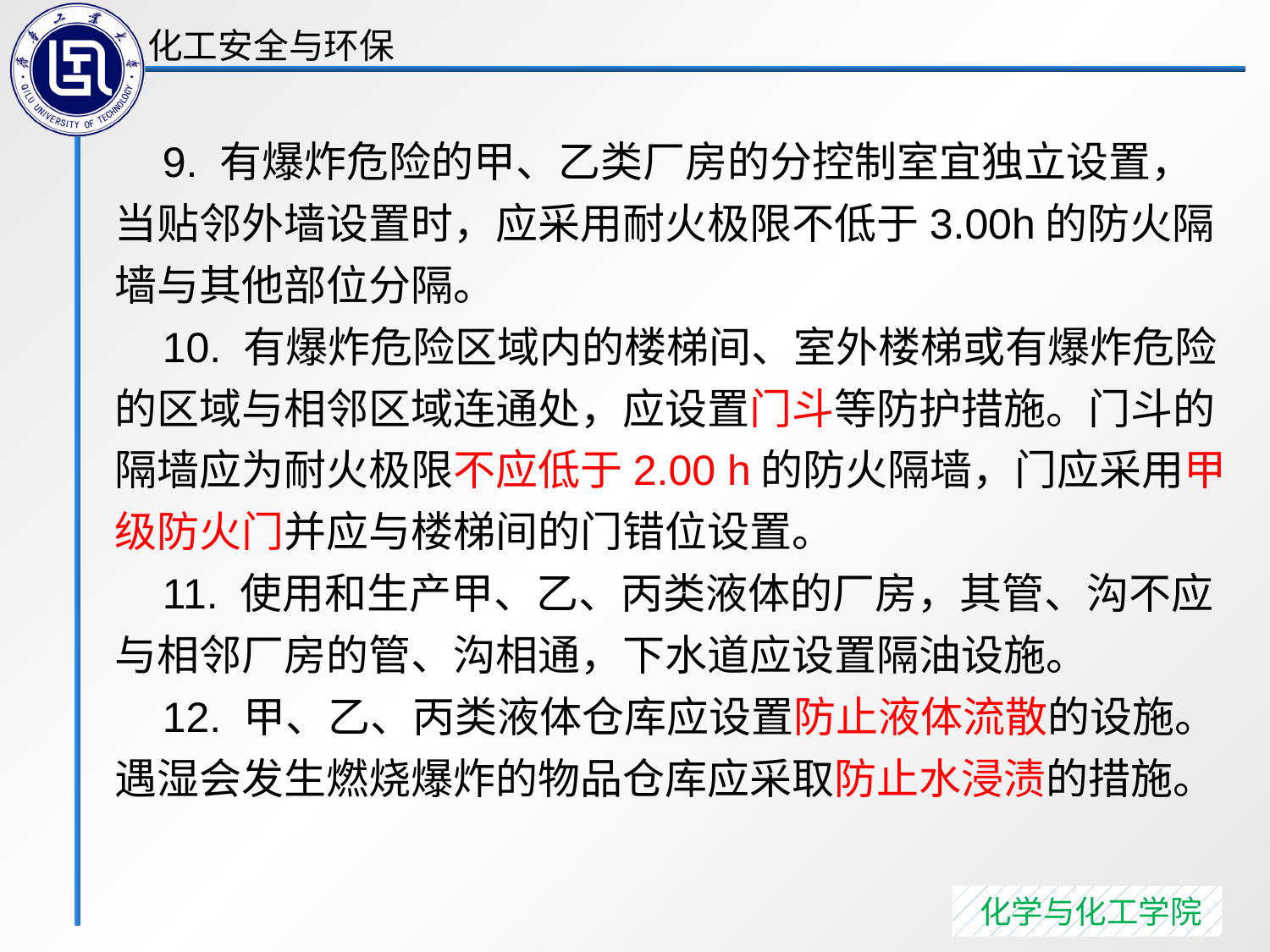

9. 有爆炸危险的甲、乙类厂房的分控制室宜独立设置，当贴邻外墙设置时，应采用耐火极限不低于3.00h的防火隔墙与其他部位分隔。
    10. 有爆炸危险区域内的楼梯间、室外楼梯或有爆炸危险的区域与相邻区域连通处，应设置门斗等防护措施。门斗的隔墙应为耐火极限不应低于2.00 h的防火隔墙，门应采用甲级防火门并应与楼梯间的门错位设置。
    11. 使用和生产甲、乙、丙类液体的厂房，其管、沟不应与相邻厂房的管、沟相通，下水道应设置隔油设施。
    12. 甲、乙、丙类液体仓库应设置防止液体流散的设施。遇湿会发生燃烧爆炸的物品仓库应采取防止水浸渍的措施。